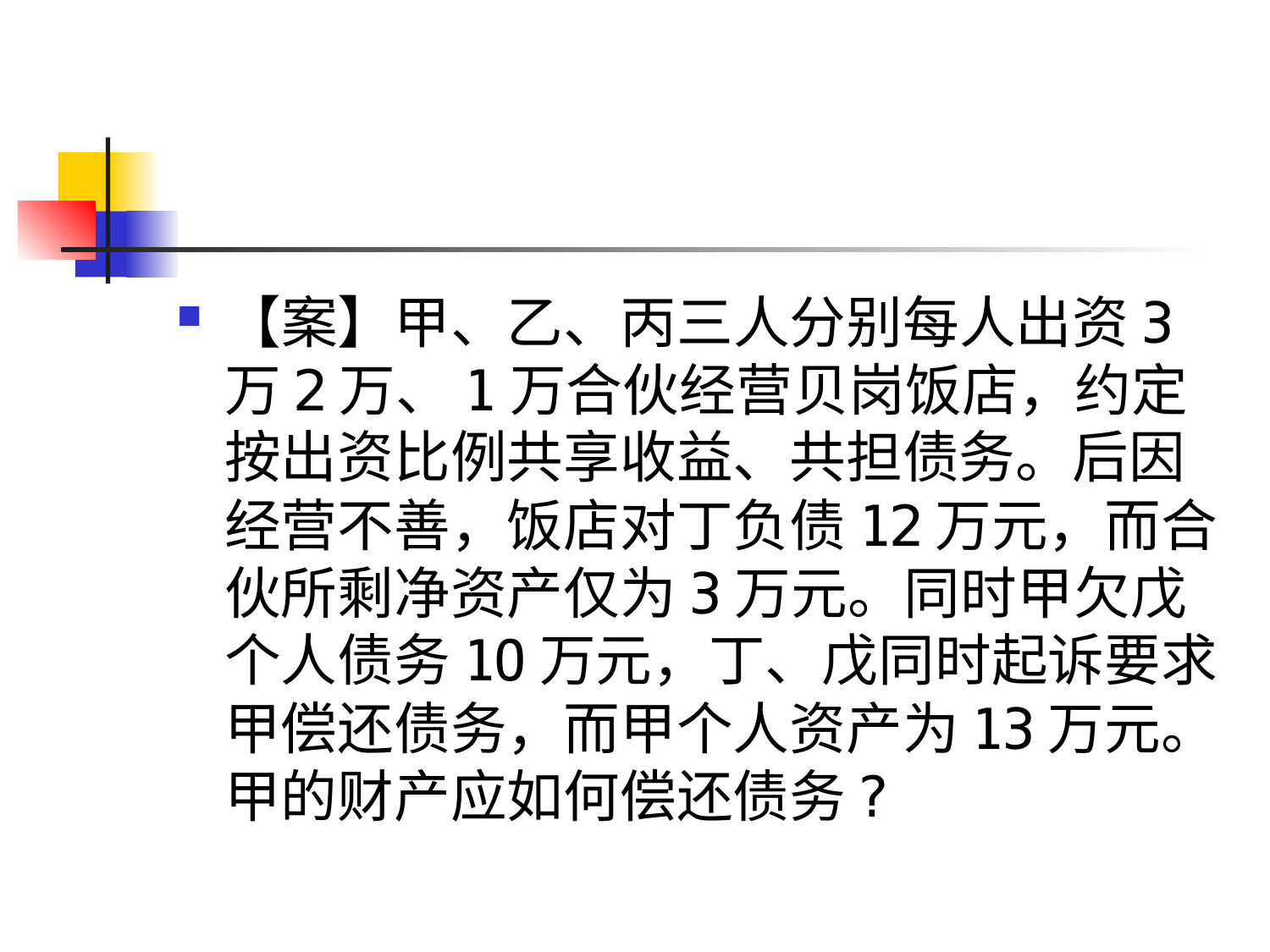

#
【案】甲、乙、丙三人分别每人出资3万2万、1万合伙经营贝岗饭店，约定按出资比例共享收益、共担债务。后因经营不善，饭店对丁负债12万元，而合伙所剩净资产仅为3万元。同时甲欠戊个人债务10万元，丁、戊同时起诉要求甲偿还债务，而甲个人资产为13万元。甲的财产应如何偿还债务?